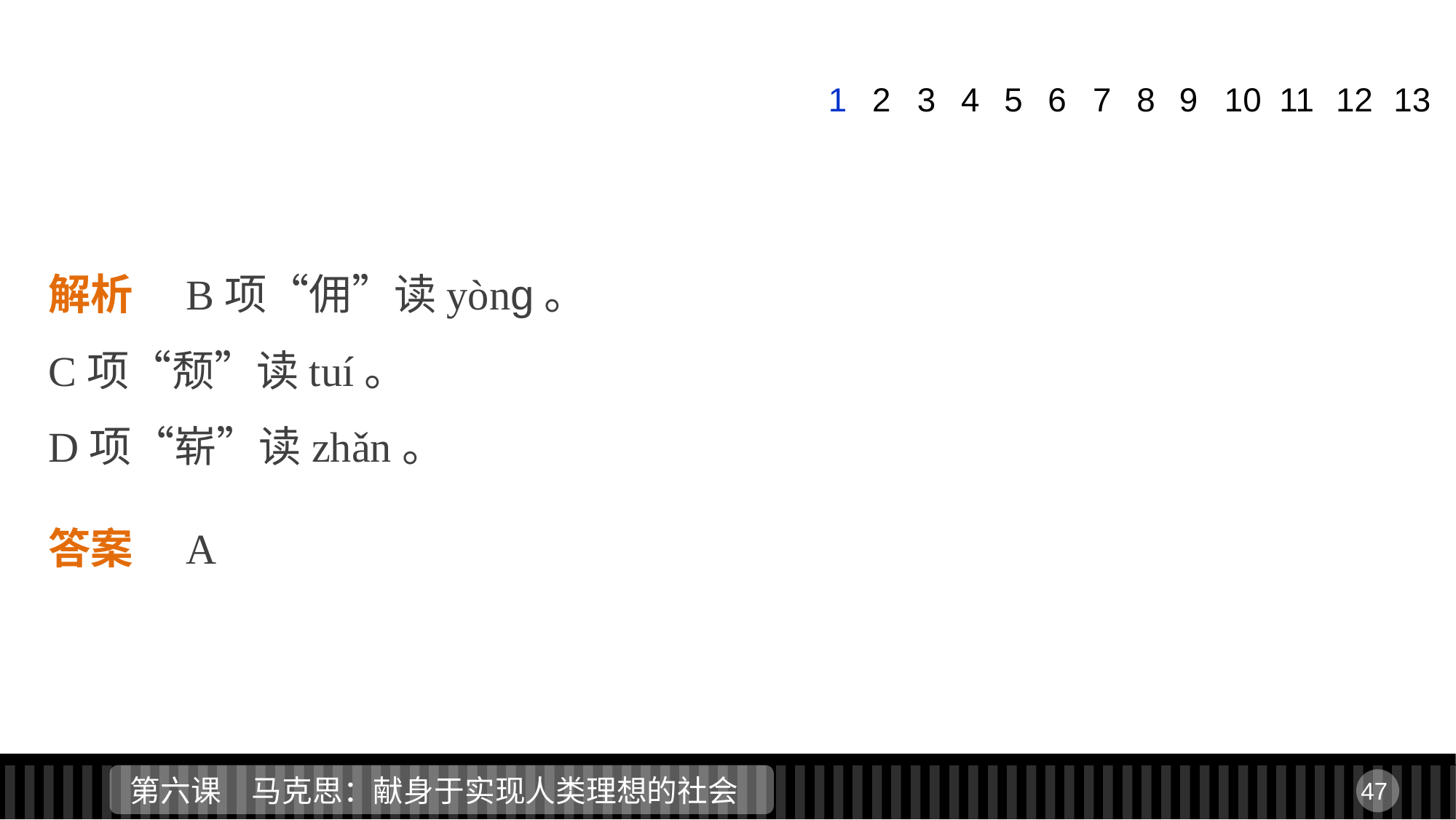

1
2
3
4
5
6
7
8
9
11
12
13
10
解析　B项“佣”读yònɡ。
C项“颓”读tuí。
D项“崭”读zhǎn。
答案　A